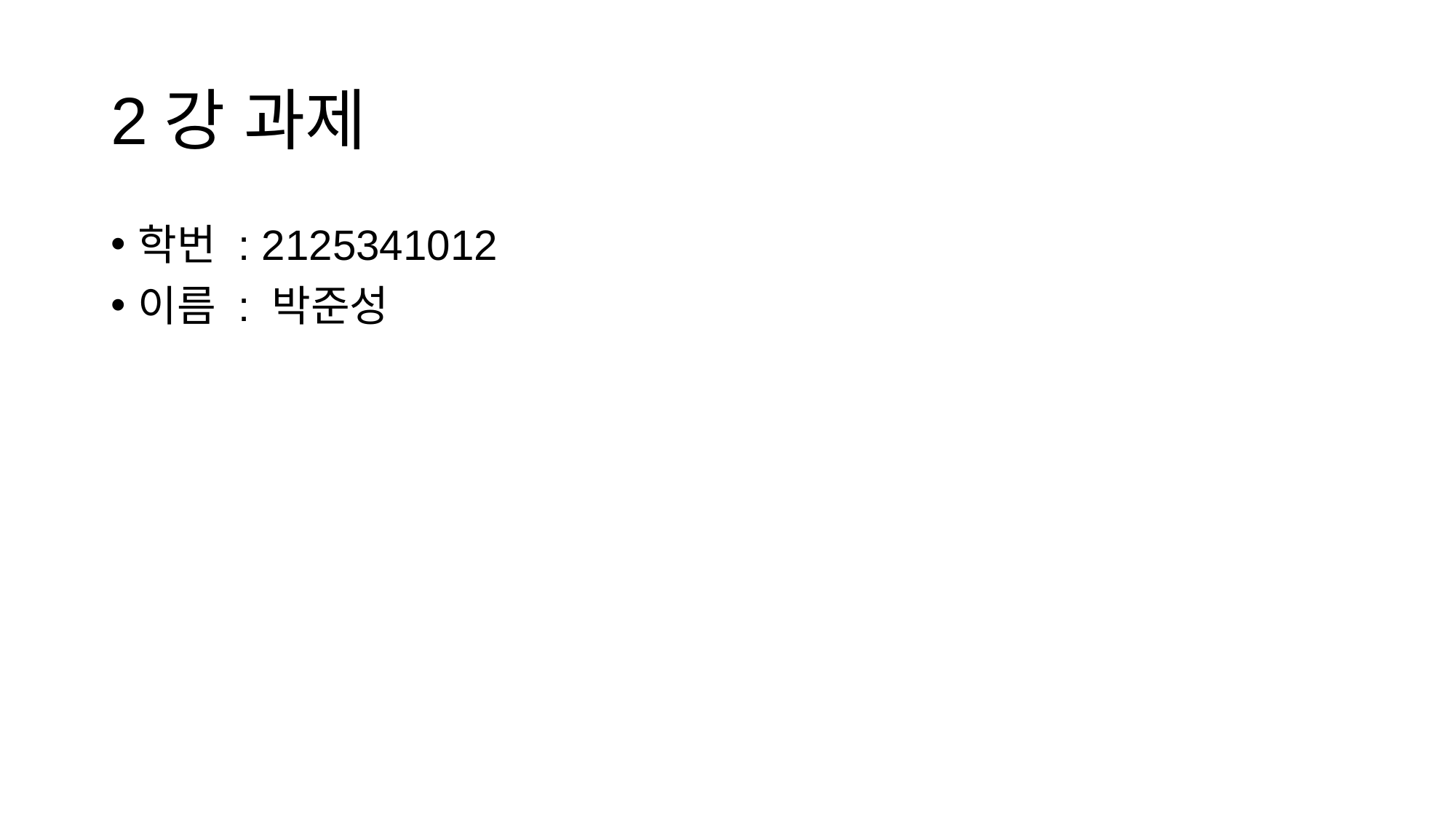

# 2강 과제
학번 : 2125341012
이름 : 박준성